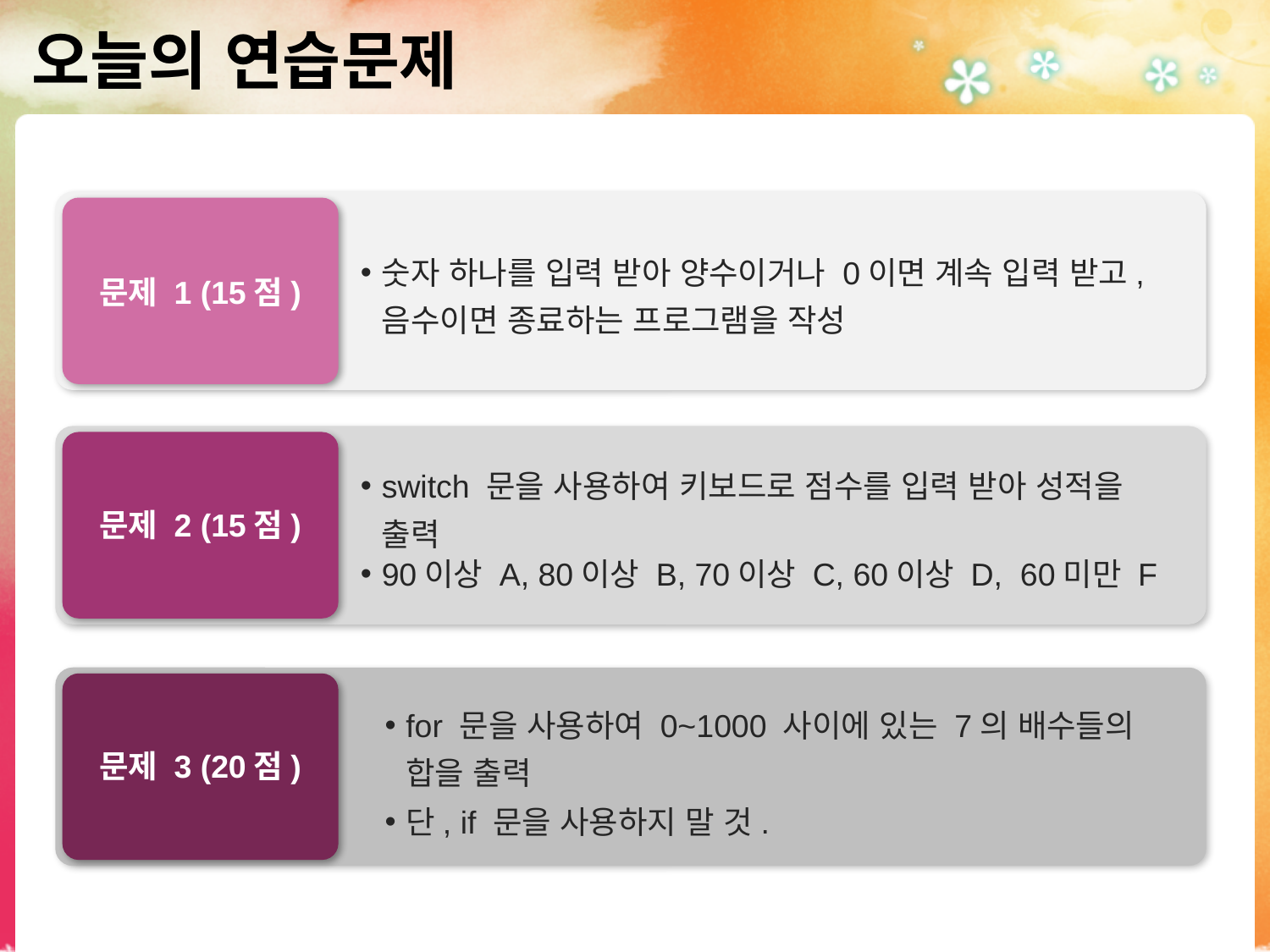

# 오늘의 연습문제

숫자 하나를 입력 받아 양수이거나 0이면 계속 입력 받고, 음수이면 종료하는 프로그램을 작성
문제 1 (15점)

switch 문을 사용하여 키보드로 점수를 입력 받아 성적을 출력
90이상 A, 80이상 B, 70이상 C, 60이상 D,  60미만 F
문제 2 (15점)

for 문을 사용하여 0~1000 사이에 있는 7의 배수들의 합을 출력
단, if 문을 사용하지 말 것.
문제 3 (20점)